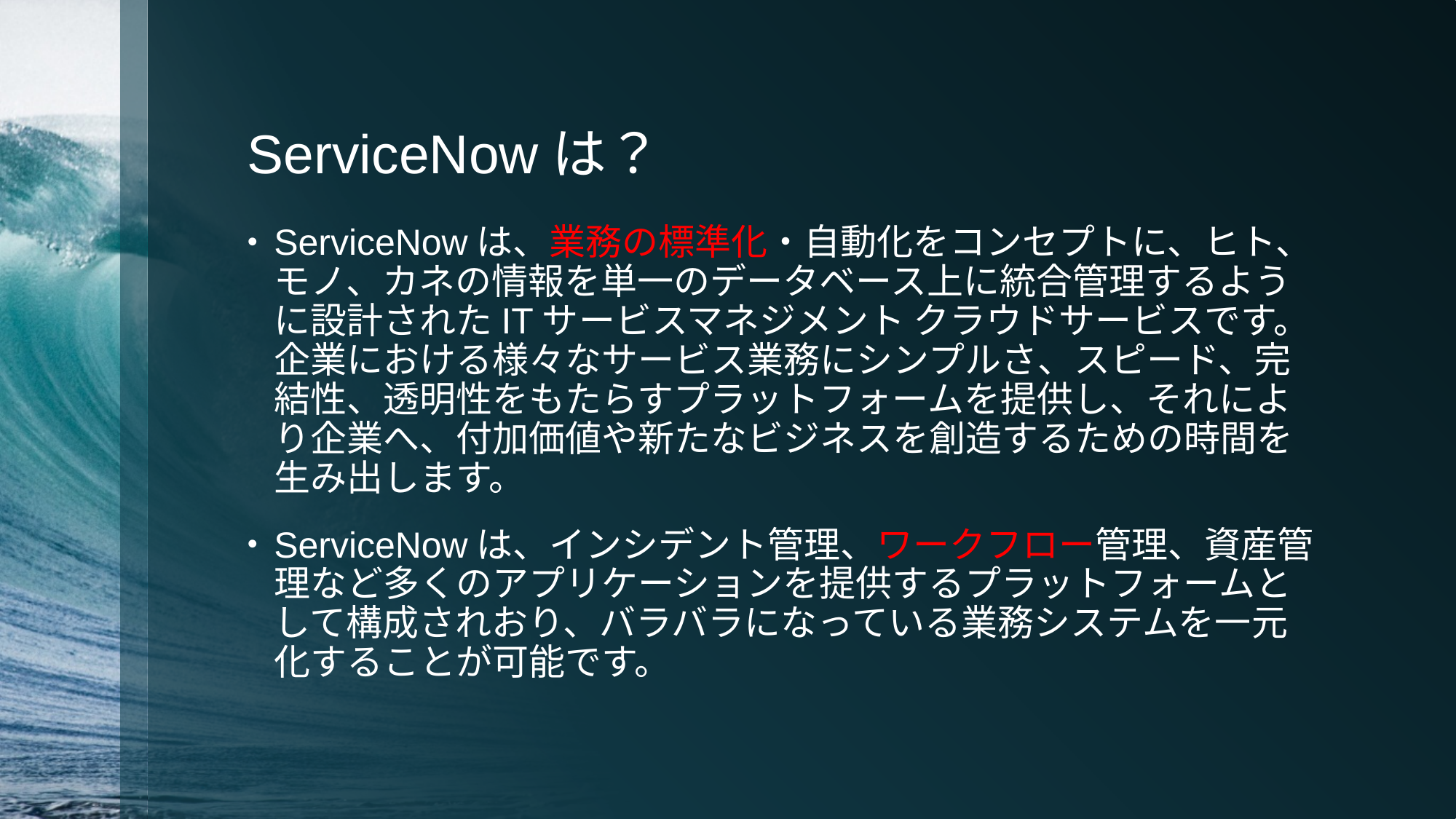

# ServiceNowは？
ServiceNowは、業務の標準化・自動化をコンセプトに、ヒト、モノ、カネの情報を単一のデータベース上に統合管理するように設計されたITサービスマネジメント クラウドサービスです。企業における様々なサービス業務にシンプルさ、スピード、完結性、透明性をもたらすプラットフォームを提供し、それにより企業へ、付加価値や新たなビジネスを創造するための時間を生み出します。
ServiceNowは、インシデント管理、ワークフロー管理、資産管理など多くのアプリケーションを提供するプラットフォームとして構成されおり、バラバラになっている業務システムを一元化することが可能です。